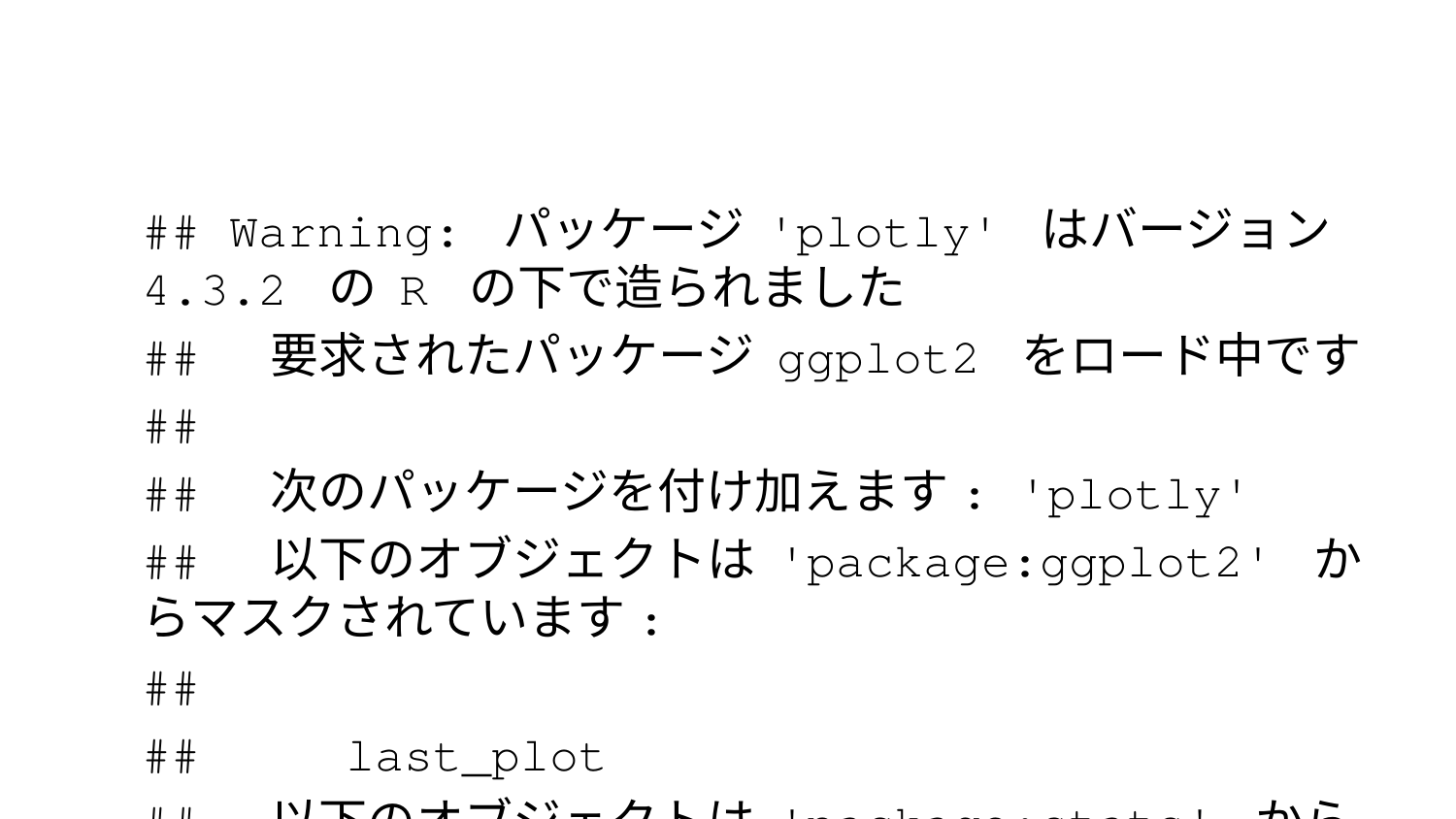

## Warning: パッケージ 'plotly' はバージョン 4.3.2 の R の下で造られました
##  要求されたパッケージ ggplot2 をロード中です
##
##  次のパッケージを付け加えます: 'plotly'
##  以下のオブジェクトは 'package:ggplot2' からマスクされています:
##
##     last_plot
##  以下のオブジェクトは 'package:stats' からマスクされています:
##
##     filter
##  以下のオブジェクトは 'package:graphics' からマスクされています:
##
##     layout